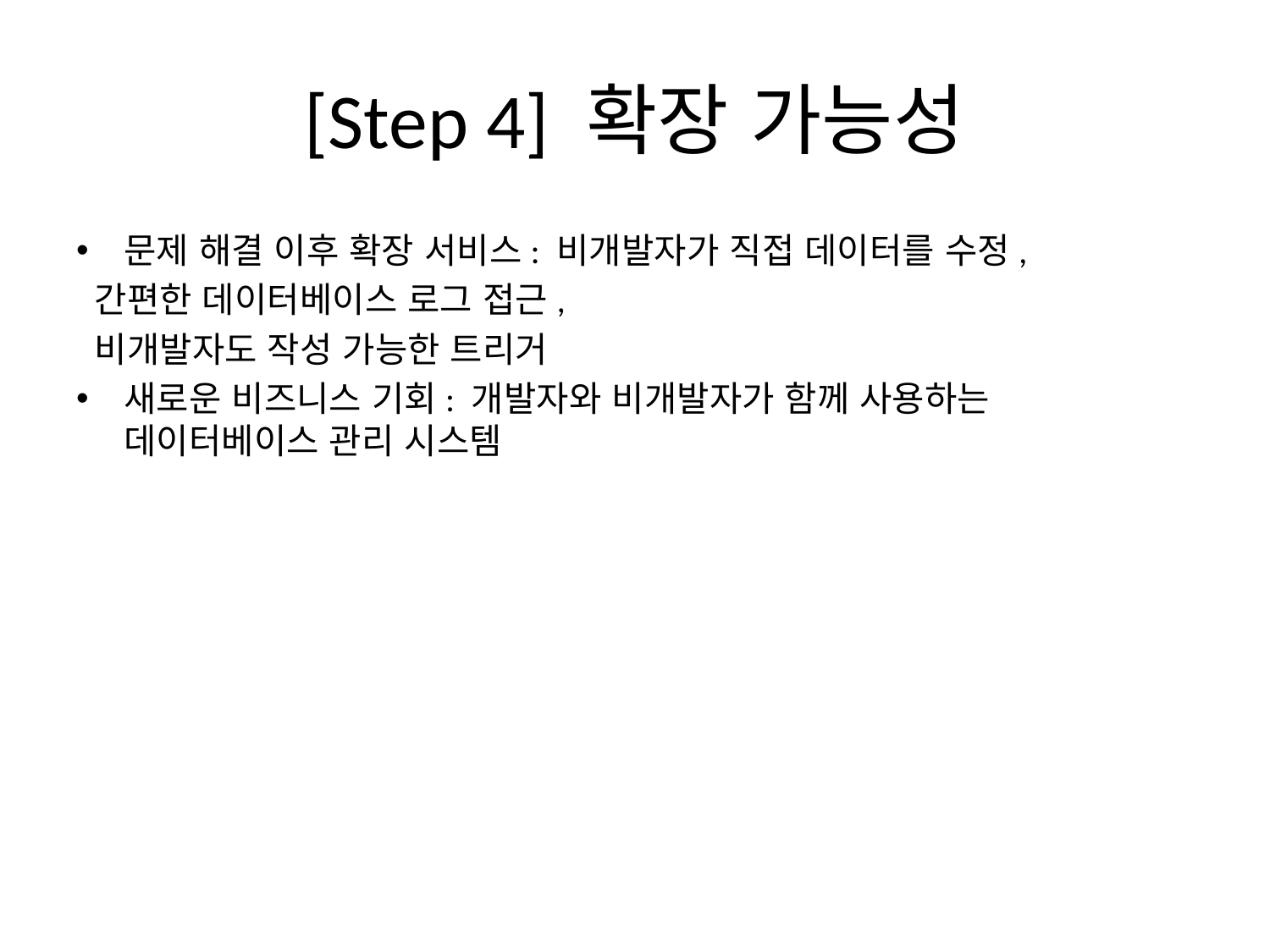

# [Step 4] 확장 가능성
문제 해결 이후 확장 서비스: 비개발자가 직접 데이터를 수정,
 간편한 데이터베이스 로그 접근,
 비개발자도 작성 가능한 트리거
새로운 비즈니스 기회: 개발자와 비개발자가 함께 사용하는 데이터베이스 관리 시스템